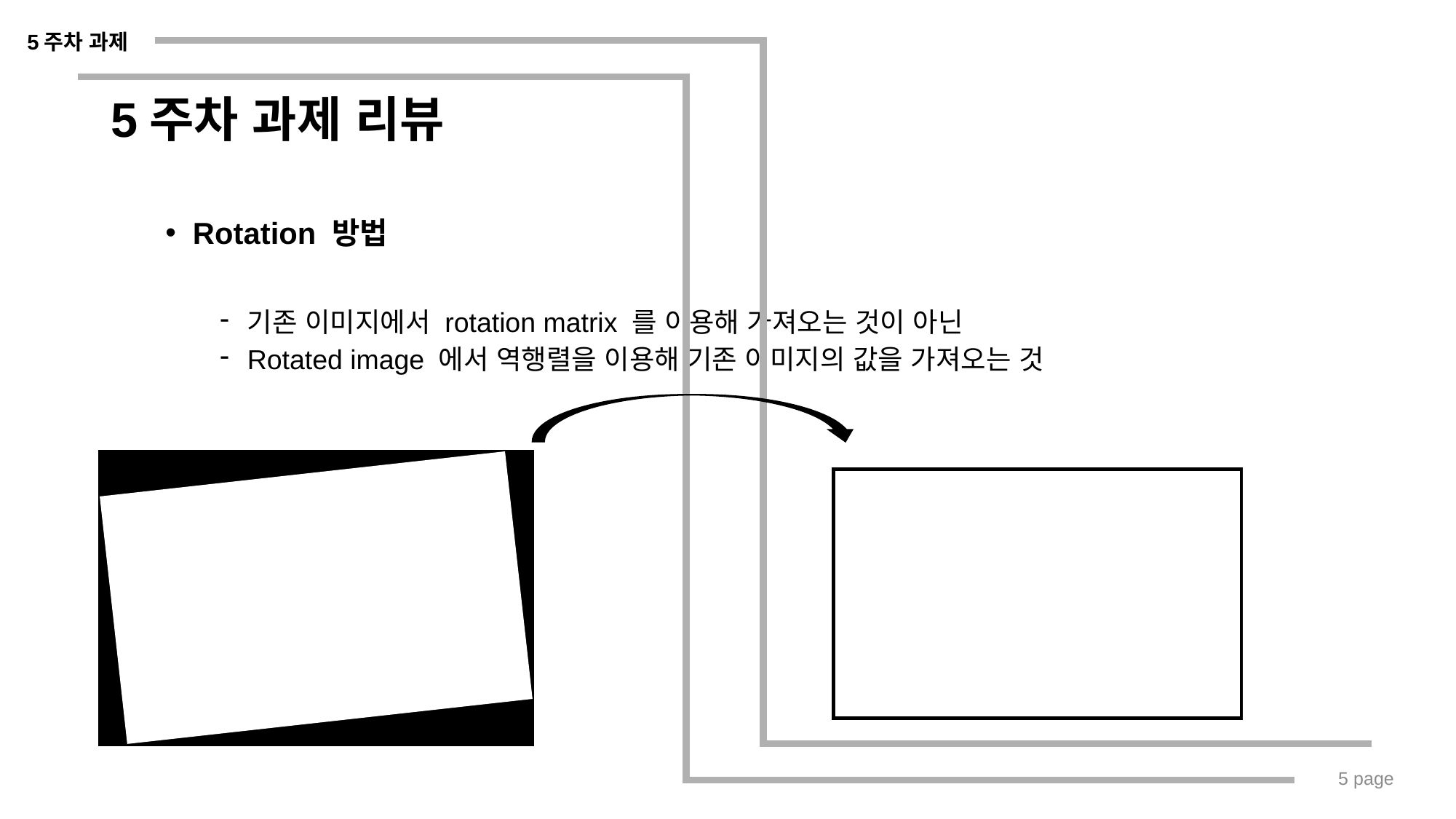

5주차 과제
# 5주차 과제 리뷰
Rotation 방법

기존 이미지에서 rotation matrix 를 이용해 가져오는 것이 아닌
Rotated image 에서 역행렬을 이용해 기존 이미지의 값을 가져오는 것

5 page